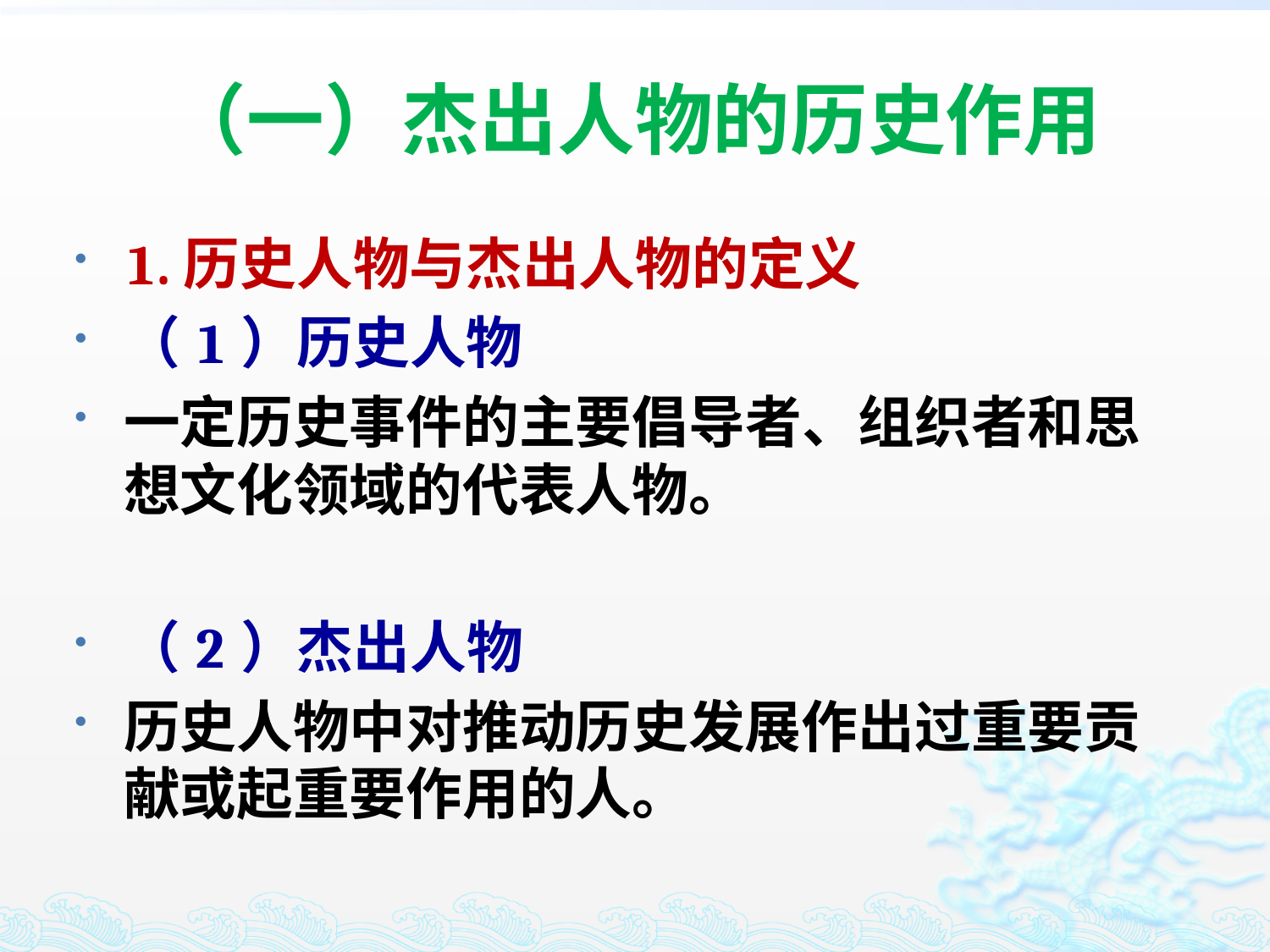

# （一）杰出人物的历史作用
1.历史人物与杰出人物的定义
（1）历史人物
一定历史事件的主要倡导者、组织者和思想文化领域的代表人物。

（2）杰出人物
历史人物中对推动历史发展作出过重要贡献或起重要作用的人。